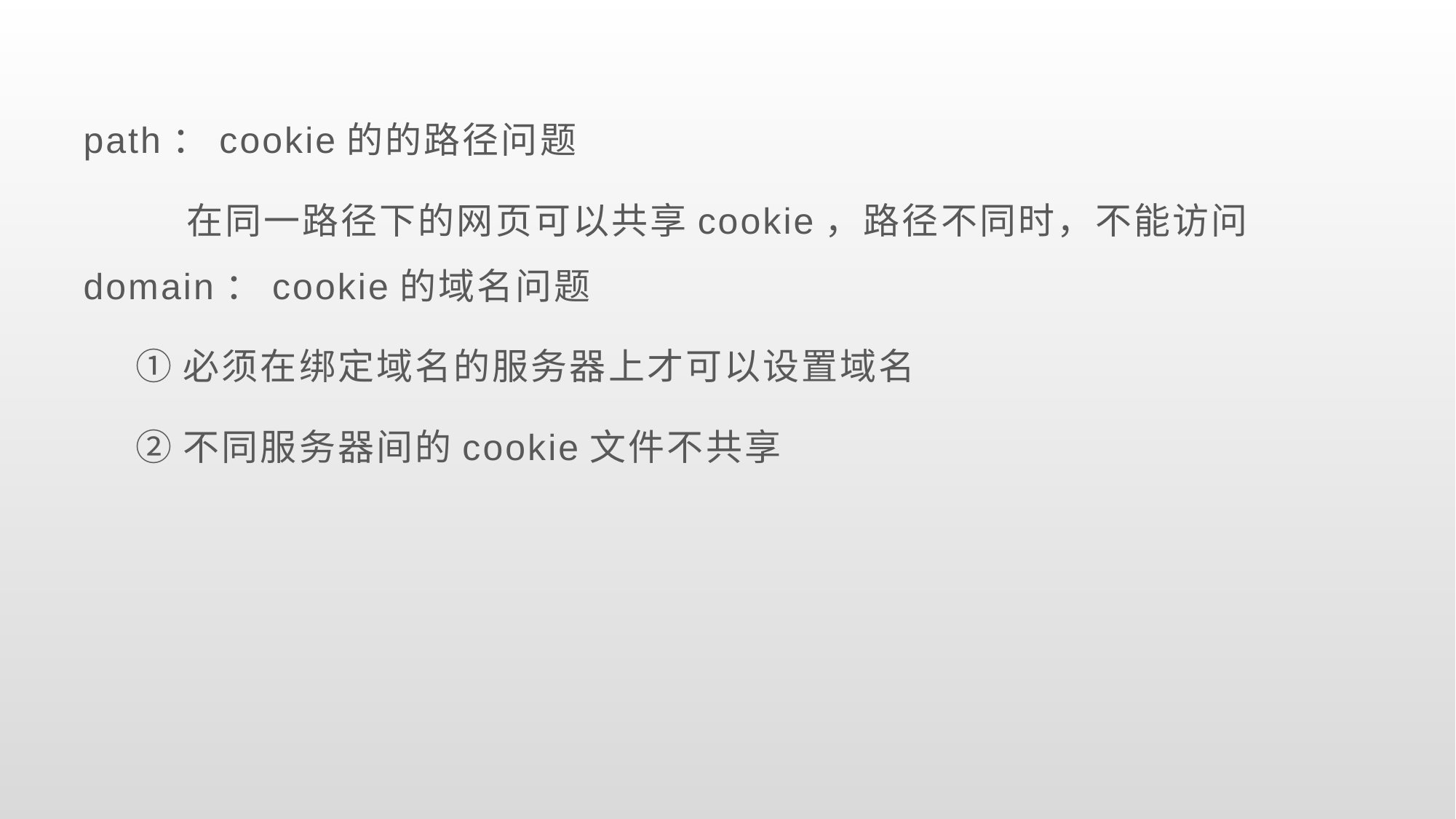

path：cookie的的路径问题
         在同一路径下的网页可以共享cookie，路径不同时，不能访问domain：cookie的域名问题
     ①必须在绑定域名的服务器上才可以设置域名
     ②不同服务器间的cookie文件不共享